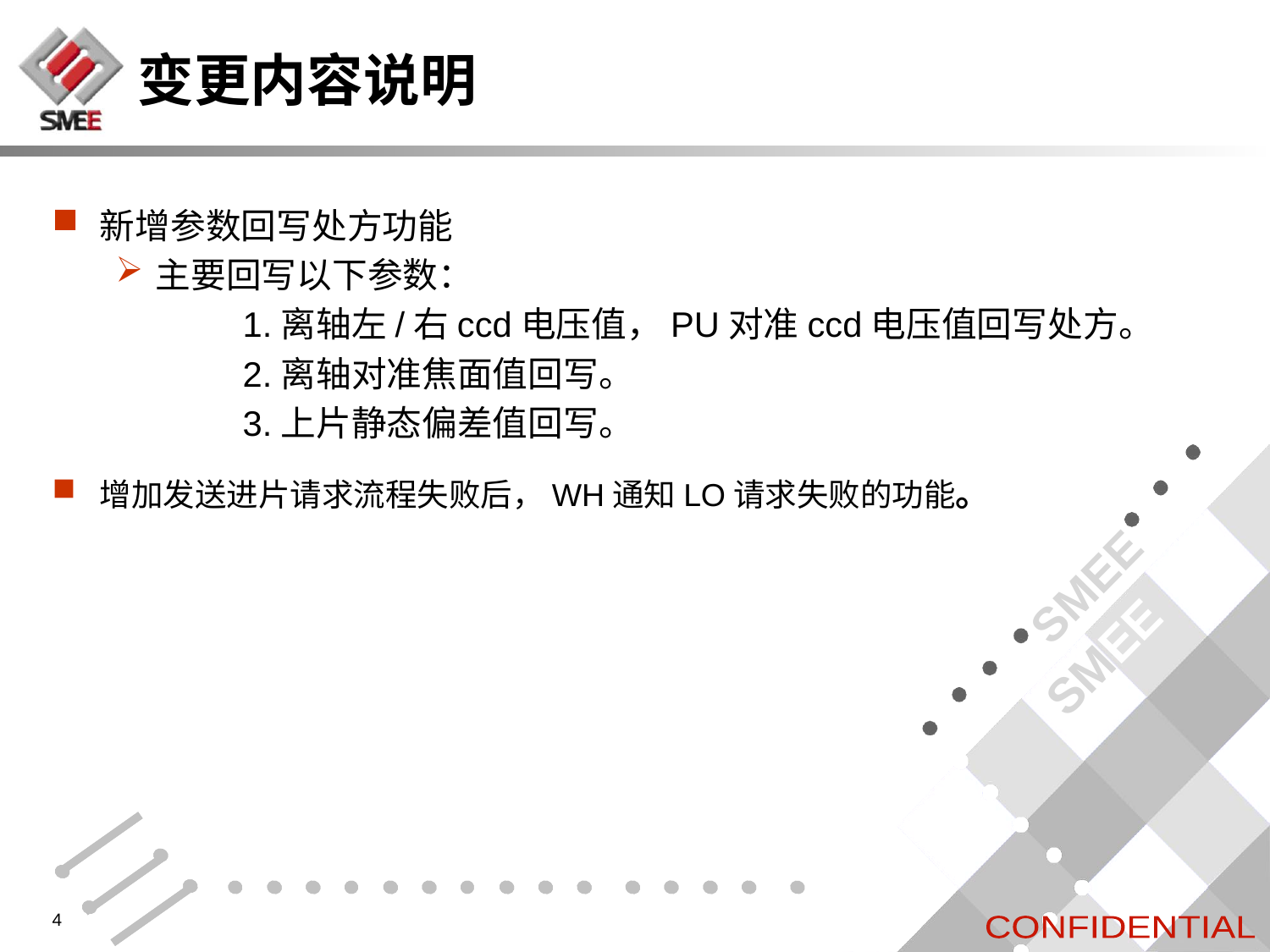

# 变更内容说明
新增参数回写处方功能
主要回写以下参数：
	1.离轴左/右ccd电压值，PU对准ccd电压值回写处方。
	2.离轴对准焦面值回写。
	3.上片静态偏差值回写。
增加发送进片请求流程失败后，WH通知LO请求失败的功能。
4